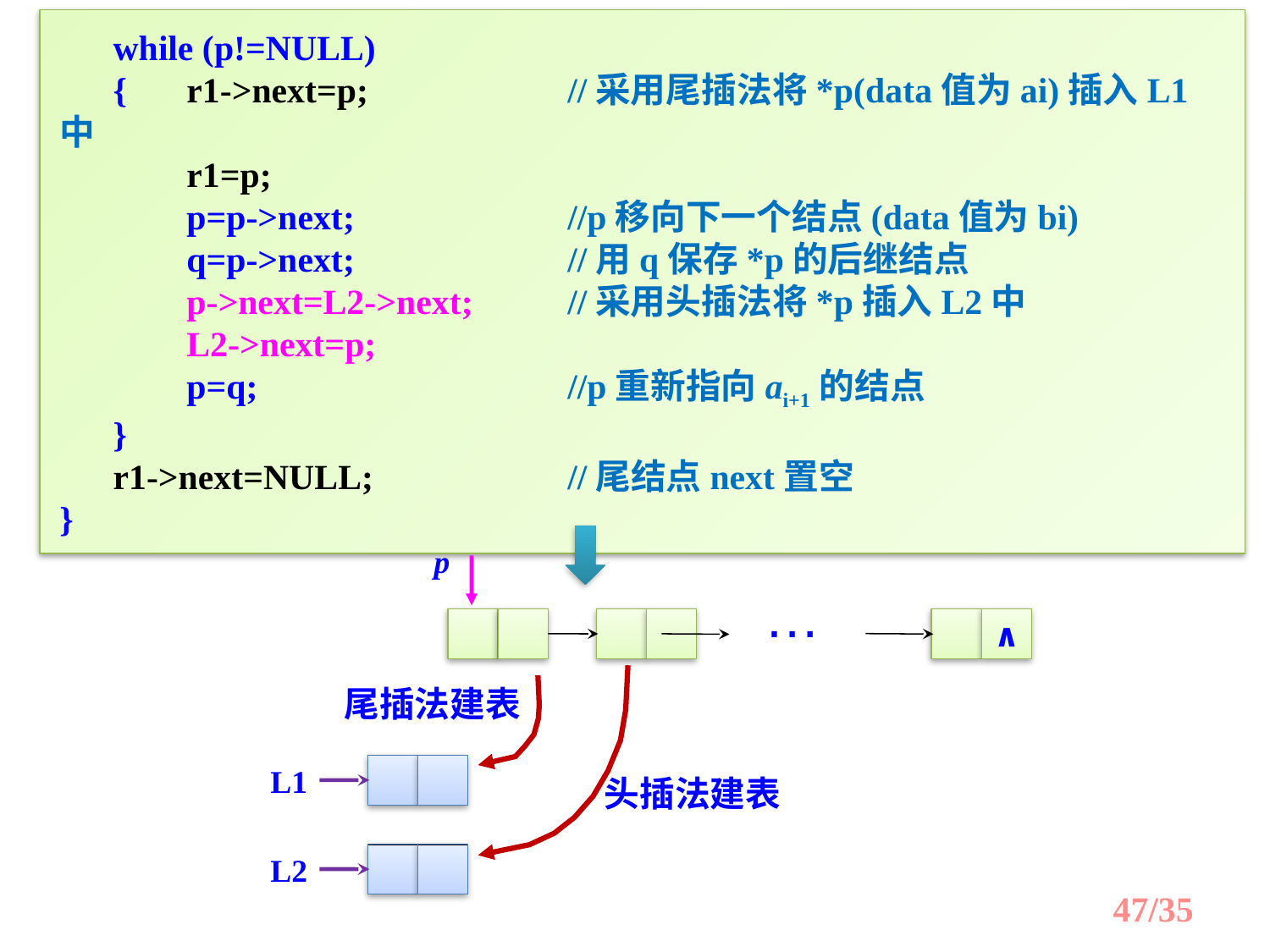

while (p!=NULL)
      {	r1->next=p;		//采用尾插法将*p(data值为ai)插入L1中
	r1=p;
	p=p->next;		//p移向下一个结点(data值为bi)
	q=p->next;     		//用q保存*p的后继结点
	p->next=L2->next;	//采用头插法将*p插入L2中
	L2->next=p;
	p=q;			//p重新指向ai+1的结点
      }
      r1->next=NULL;		//尾结点next置空
}

p

…

∧

头插法建表

尾插法建表
L1

L2

47